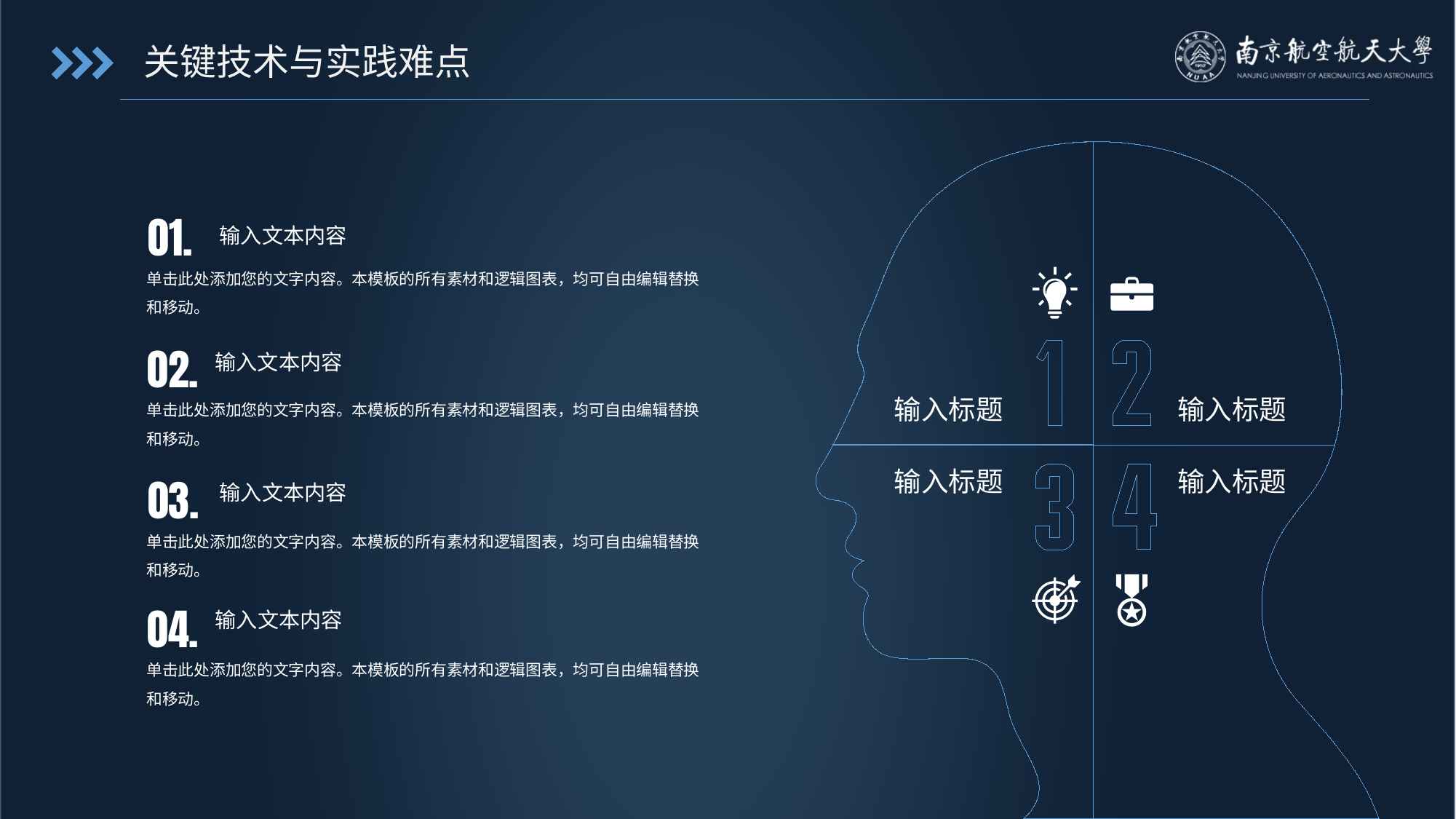

关键技术与实践难点

输入标题
输入标题
输入标题
输入标题

01.
输入文本内容
单击此处添加您的文字内容。本模板的所有素材和逻辑图表，均可自由编辑替换和移动。
02.
输入文本内容
单击此处添加您的文字内容。本模板的所有素材和逻辑图表，均可自由编辑替换和移动。
03.
输入文本内容
单击此处添加您的文字内容。本模板的所有素材和逻辑图表，均可自由编辑替换和移动。
04.
输入文本内容
单击此处添加您的文字内容。本模板的所有素材和逻辑图表，均可自由编辑替换和移动。